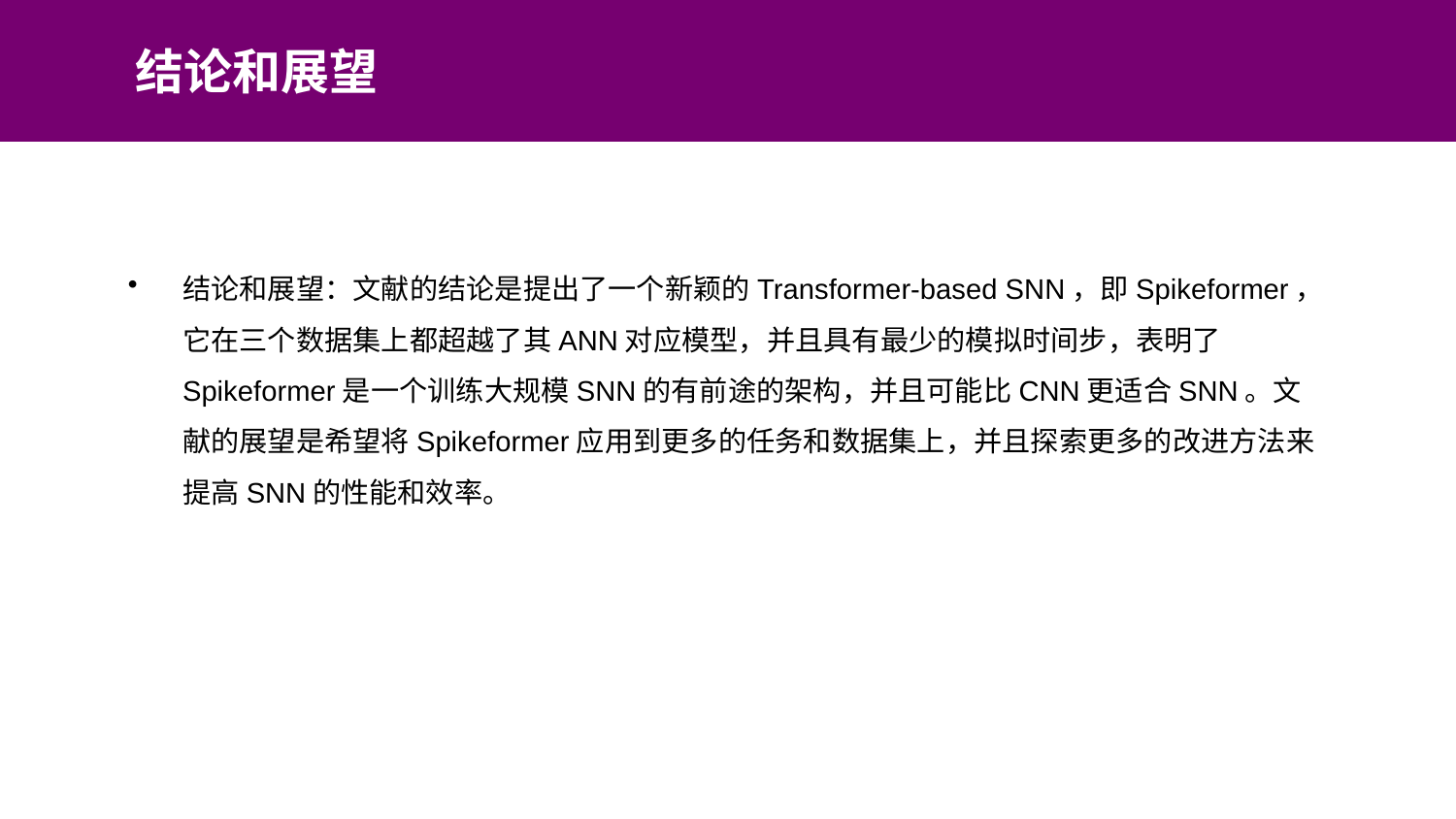

结论和展望
结论和展望：文献的结论是提出了一个新颖的Transformer-based SNN，即Spikeformer，它在三个数据集上都超越了其ANN对应模型，并且具有最少的模拟时间步，表明了Spikeformer是一个训练大规模SNN的有前途的架构，并且可能比CNN更适合SNN。文献的展望是希望将Spikeformer应用到更多的任务和数据集上，并且探索更多的改进方法来提高SNN的性能和效率。